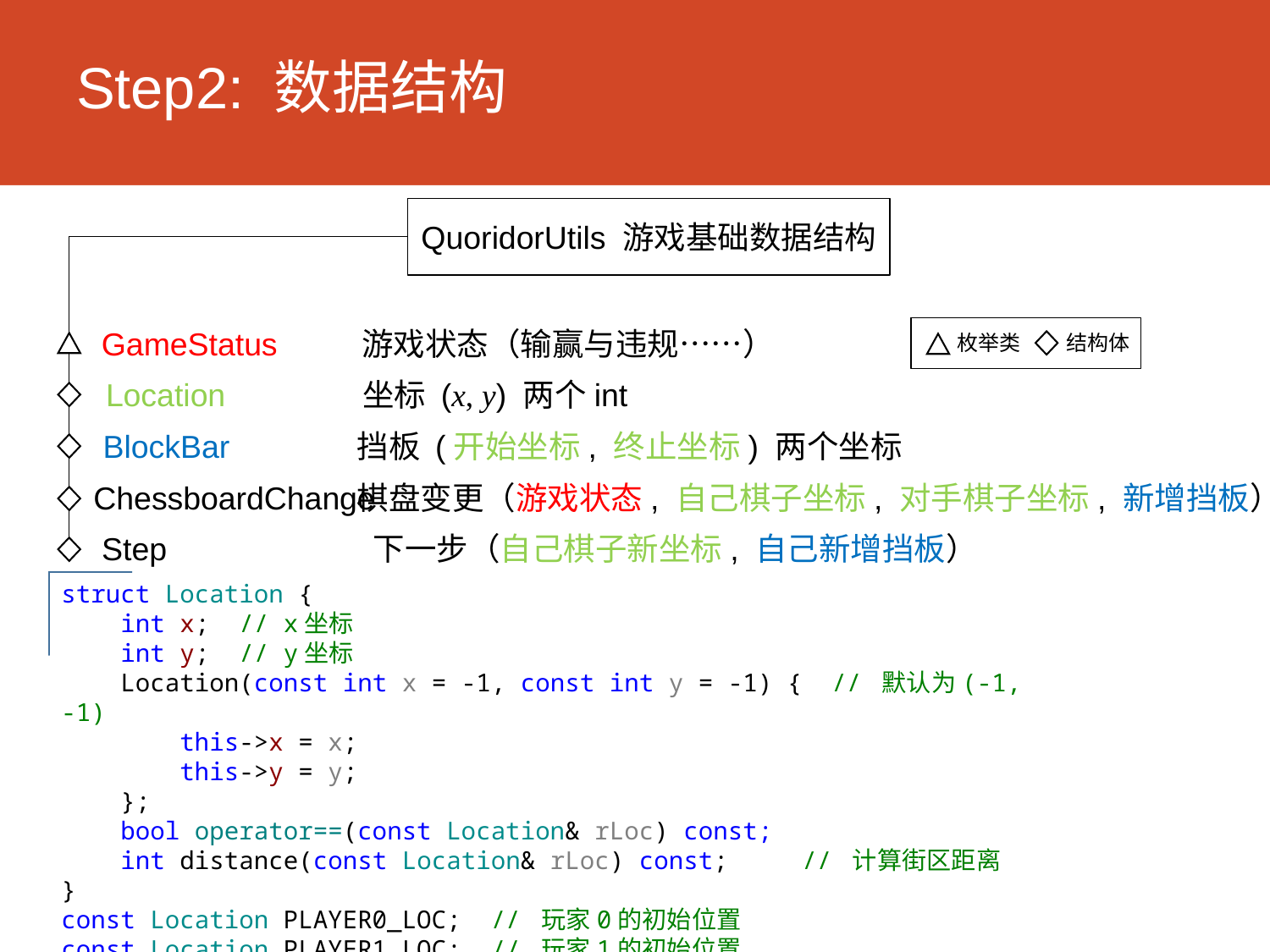

Step2: 数据结构
QuoridorUtils 游戏基础数据结构

枚举类
结构体

GameStatus
游戏状态（输赢与违规……）

Location
坐标 (x, y) 两个int

BlockBar
挡板 (开始坐标, 终止坐标) 两个坐标

ChessboardChange
棋盘变更（游戏状态, 自己棋子坐标, 对手棋子坐标, 新增挡板）

Step
下一步（自己棋子新坐标, 自己新增挡板）

struct Location {
    int x;  // x坐标
    int y;  // y坐标
    Location(const int x = -1, const int y = -1) {  // 默认为(-1, -1)
        this->x = x;
        this->y = y;
    };
    bool operator==(const Location& rLoc) const;
    int distance(const Location& rLoc) const;     // 计算街区距离
}
const Location PLAYER0_LOC;  // 玩家0的初始位置
const Location PLAYER1_LOC;  // 玩家1的初始位置